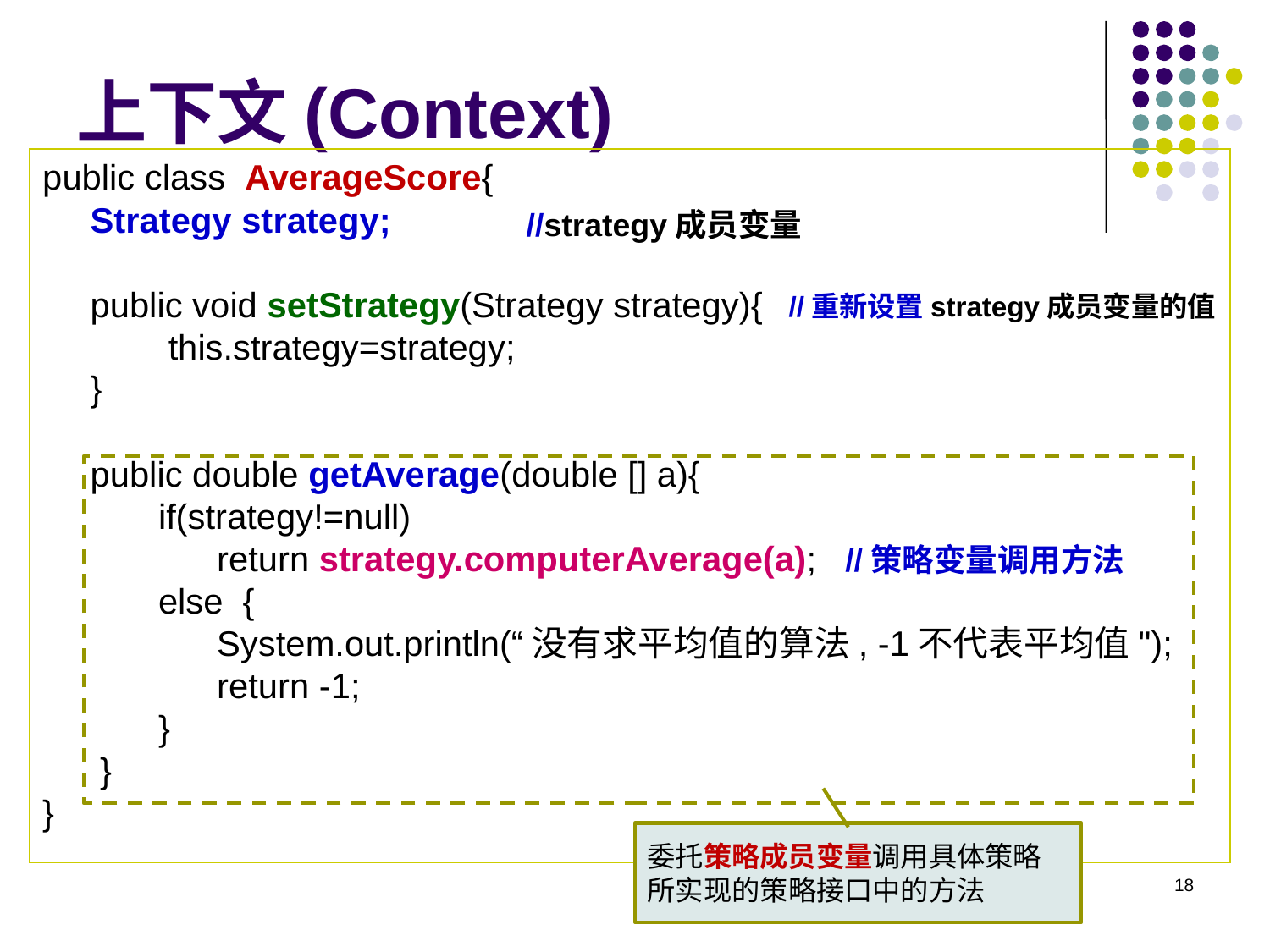

# 上下文(Context)
public class  AverageScore{
Strategy strategy;

public void setStrategy(Strategy strategy){
        this.strategy=strategy;
}

public double getAverage(double [] a){
       if(strategy!=null)
             return strategy.computerAverage(a);
       else  {
             System.out.println(“没有求平均值的算法, -1不代表平均值");
             return -1;
       }
 }
}
//strategy成员变量
//重新设置strategy成员变量的值

//策略变量调用方法
委托策略成员变量调用具体策略所实现的策略接口中的方法
18